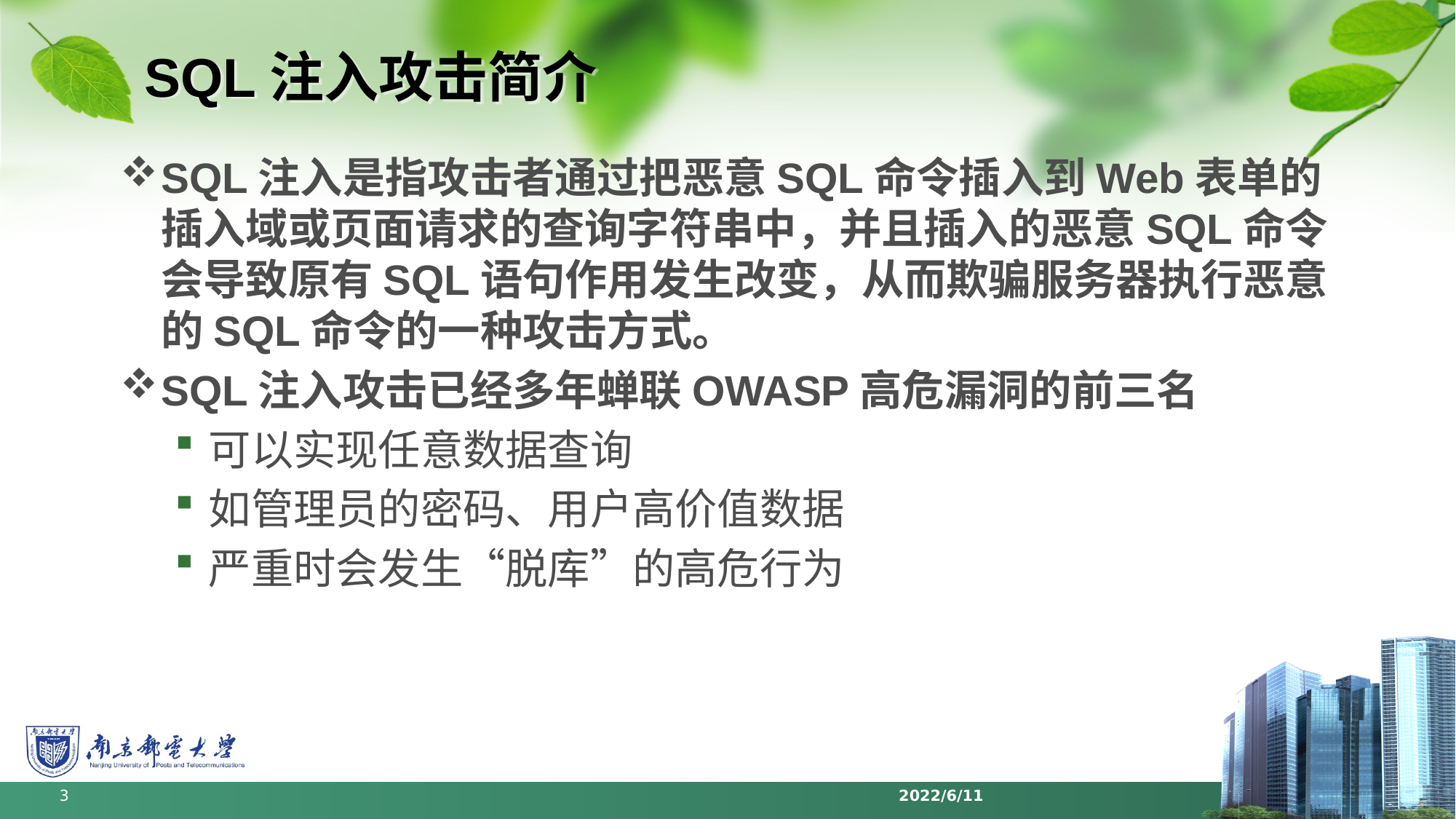

# SQL注入攻击简介
SQL注入是指攻击者通过把恶意SQL命令插入到Web表单的插入域或页面请求的查询字符串中，并且插入的恶意SQL命令会导致原有SQL语句作用发生改变，从而欺骗服务器执行恶意的SQL命令的一种攻击方式。
SQL注入攻击已经多年蝉联OWASP高危漏洞的前三名
可以实现任意数据查询
如管理员的密码、用户高价值数据
严重时会发生“脱库”的高危行为
3
2022/6/11